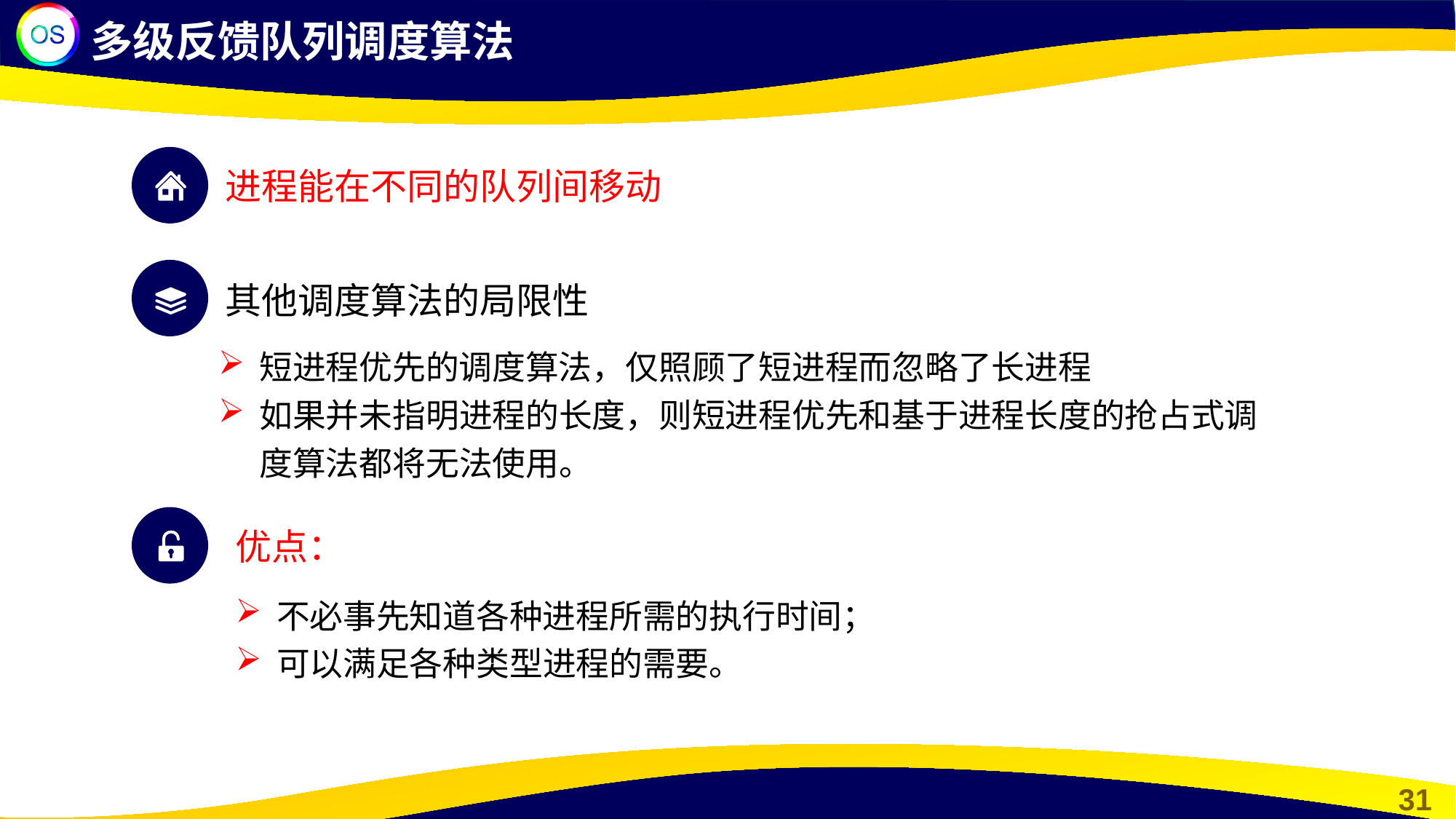

多级反馈队列调度算法

进程能在不同的队列间移动

其他调度算法的局限性

短进程优先的调度算法，仅照顾了短进程而忽略了长进程
如果并未指明进程的长度，则短进程优先和基于进程长度的抢占式调度算法都将无法使用。
优点：

不必事先知道各种进程所需的执行时间；
可以满足各种类型进程的需要。